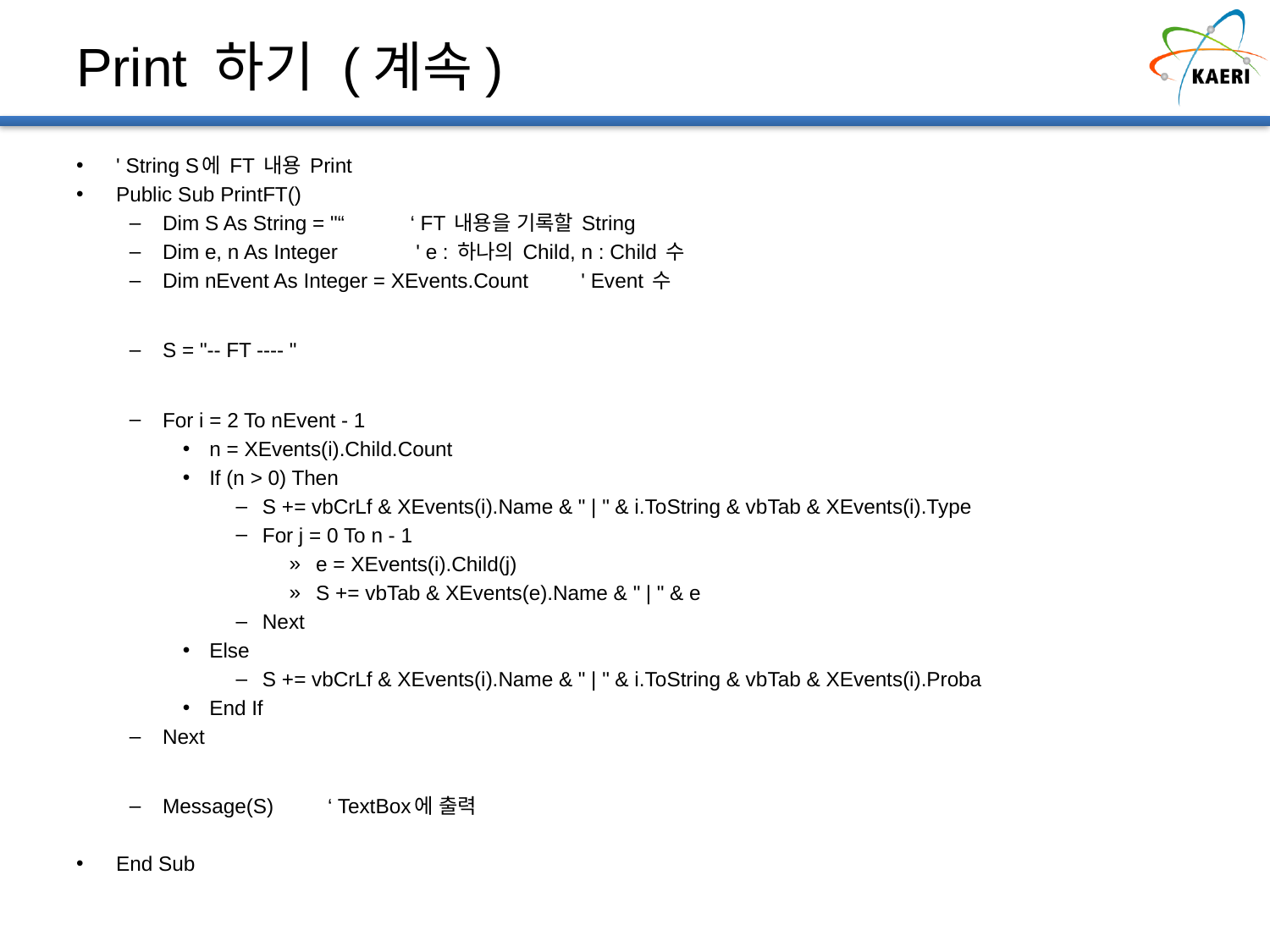

# Print 하기 (계속)
' String S에 FT 내용 Print
Public Sub PrintFT()
Dim S As String = "“		‘ FT 내용을 기록할 String
Dim e, n As Integer		 ' e : 하나의 Child, n : Child 수
Dim nEvent As Integer = XEvents.Count	 ' Event 수

S = "-- FT ---- "

For i = 2 To nEvent - 1
n = XEvents(i).Child.Count
If (n > 0) Then
S += vbCrLf & XEvents(i).Name & " | " & i.ToString & vbTab & XEvents(i).Type
For j = 0 To n - 1
e = XEvents(i).Child(j)
S += vbTab & XEvents(e).Name & " | " & e
Next
Else
S += vbCrLf & XEvents(i).Name & " | " & i.ToString & vbTab & XEvents(i).Proba
End If
Next

Message(S)		‘ TextBox에 출력

End Sub